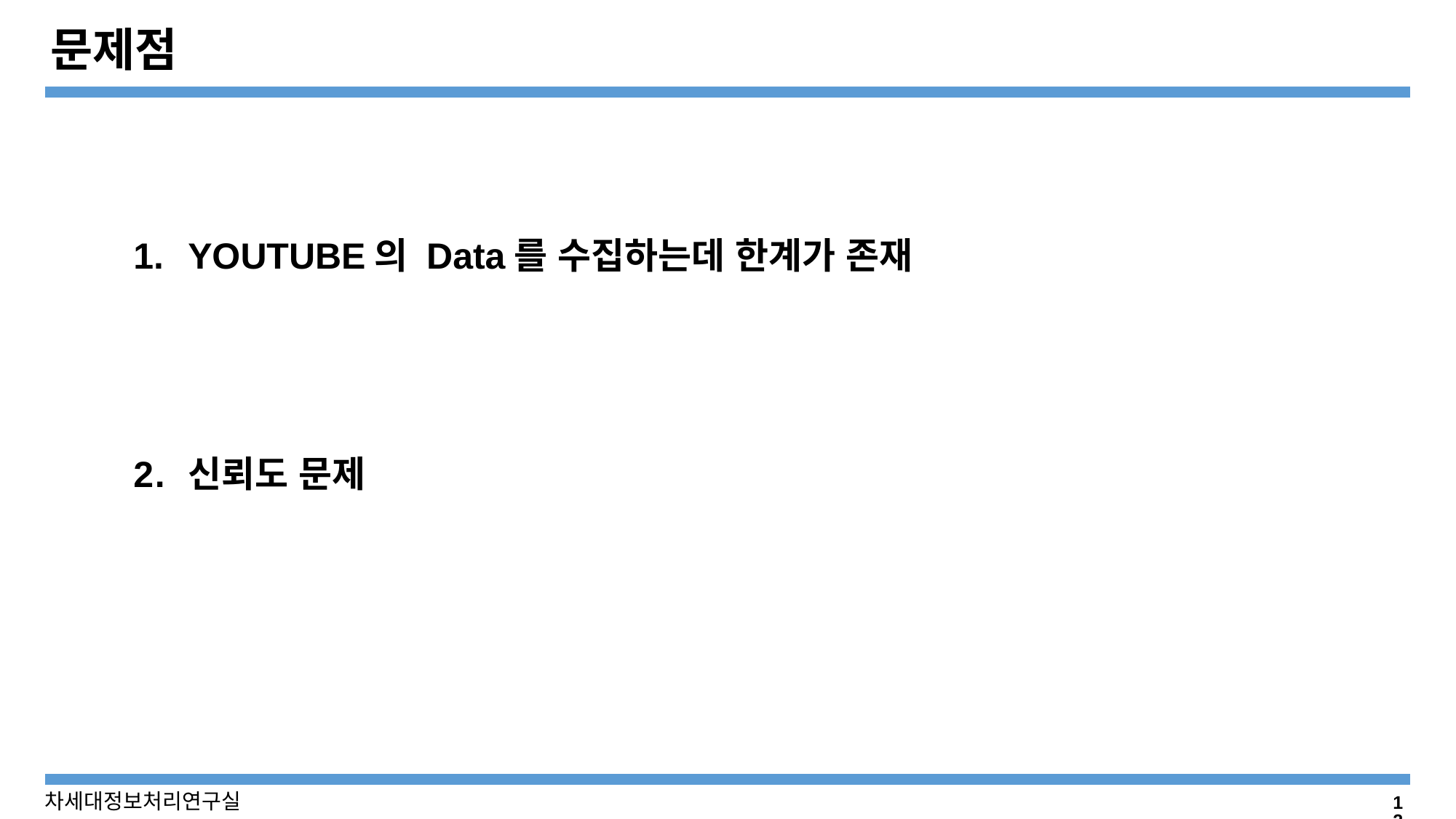

# 문제점
YOUTUBE의 Data를 수집하는데 한계가 존재

신뢰도 문제

12